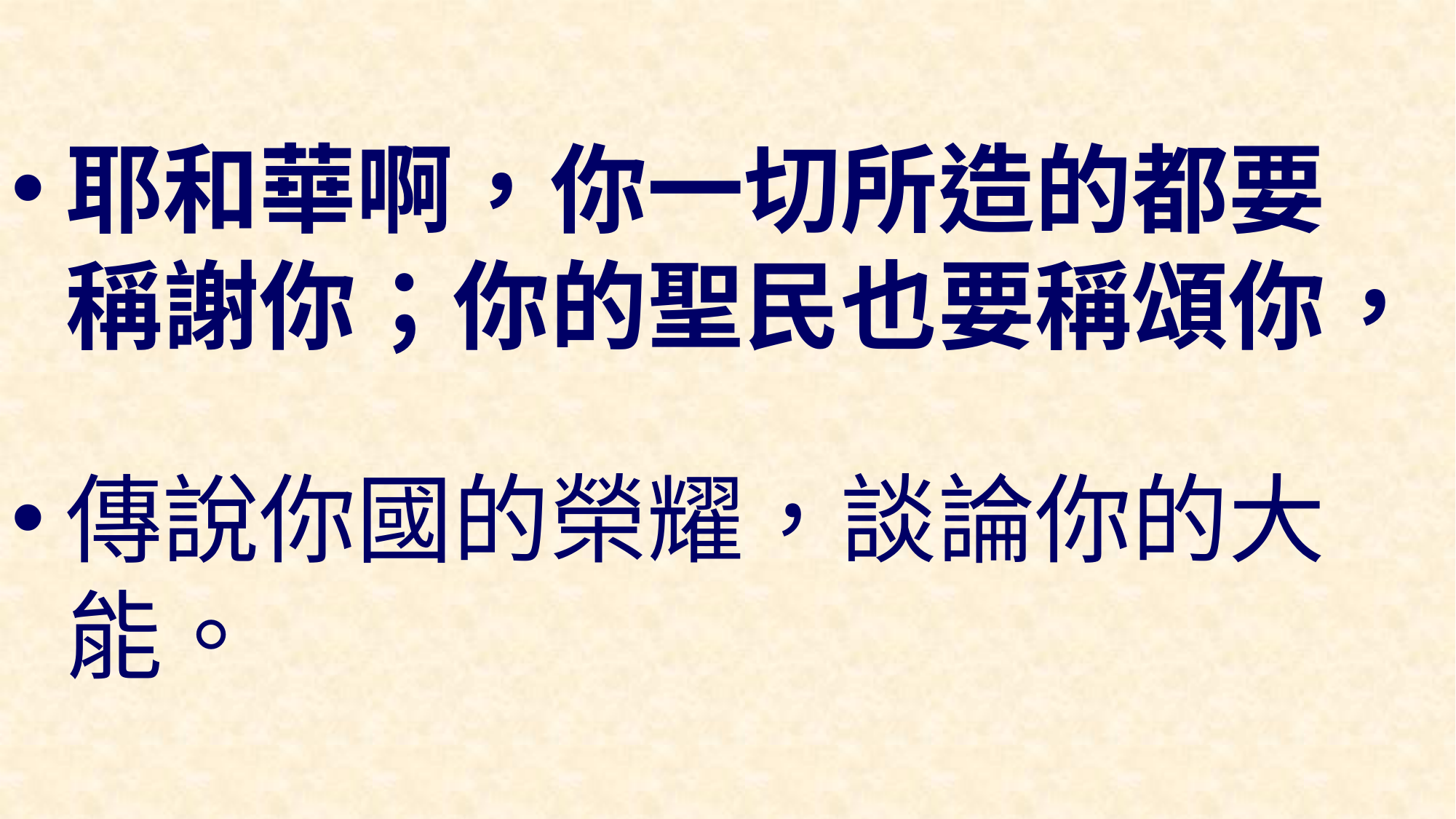

耶和華啊，你一切所造的都要稱謝你；你的聖民也要稱頌你，
傳說你國的榮耀，談論你的大能。